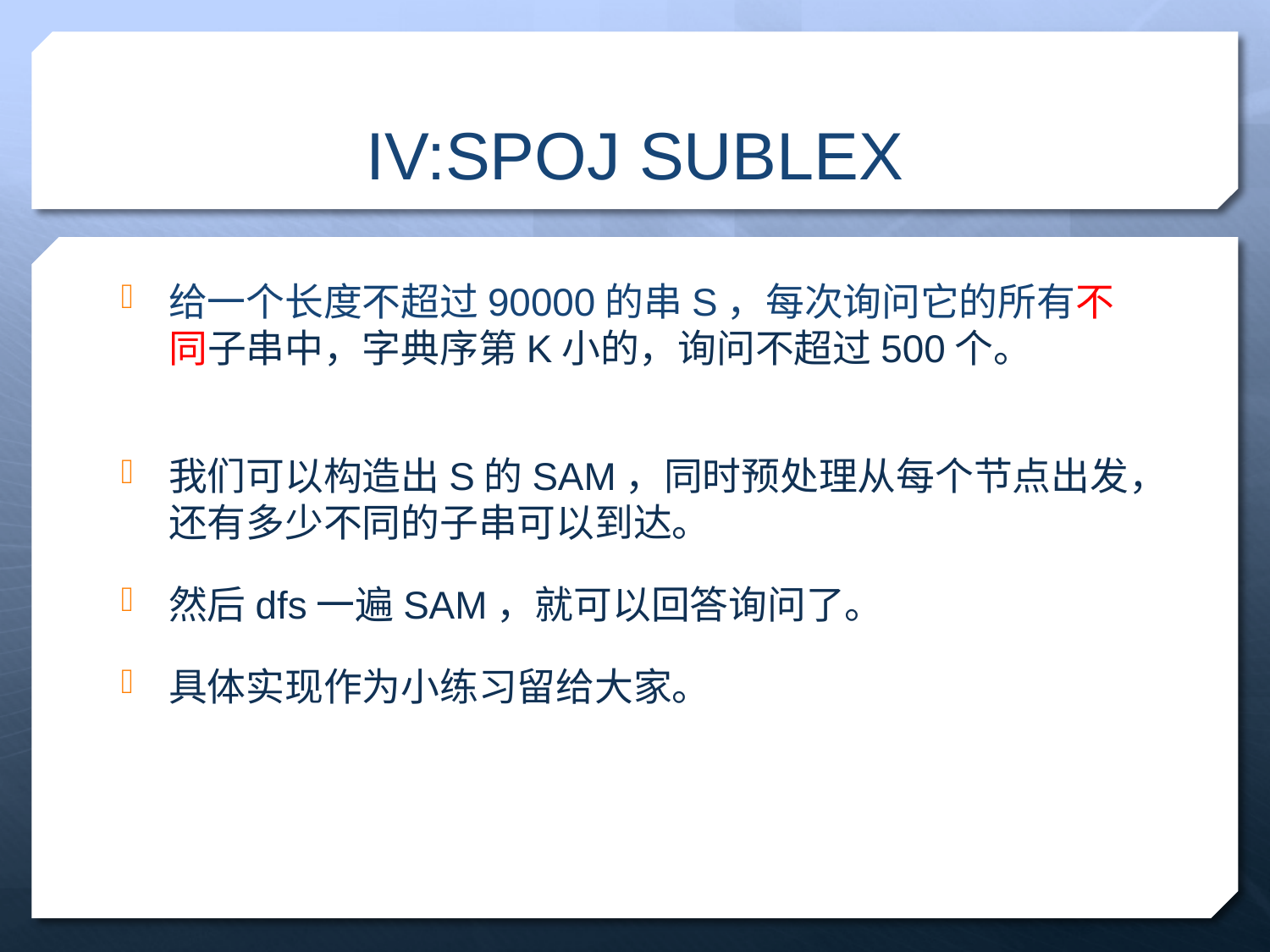

# IV:SPOJ SUBLEX
给一个长度不超过90000的串S，每次询问它的所有不同子串中，字典序第K小的，询问不超过500个。
我们可以构造出S的SAM，同时预处理从每个节点出发，还有多少不同的子串可以到达。
然后dfs一遍SAM，就可以回答询问了。
具体实现作为小练习留给大家。